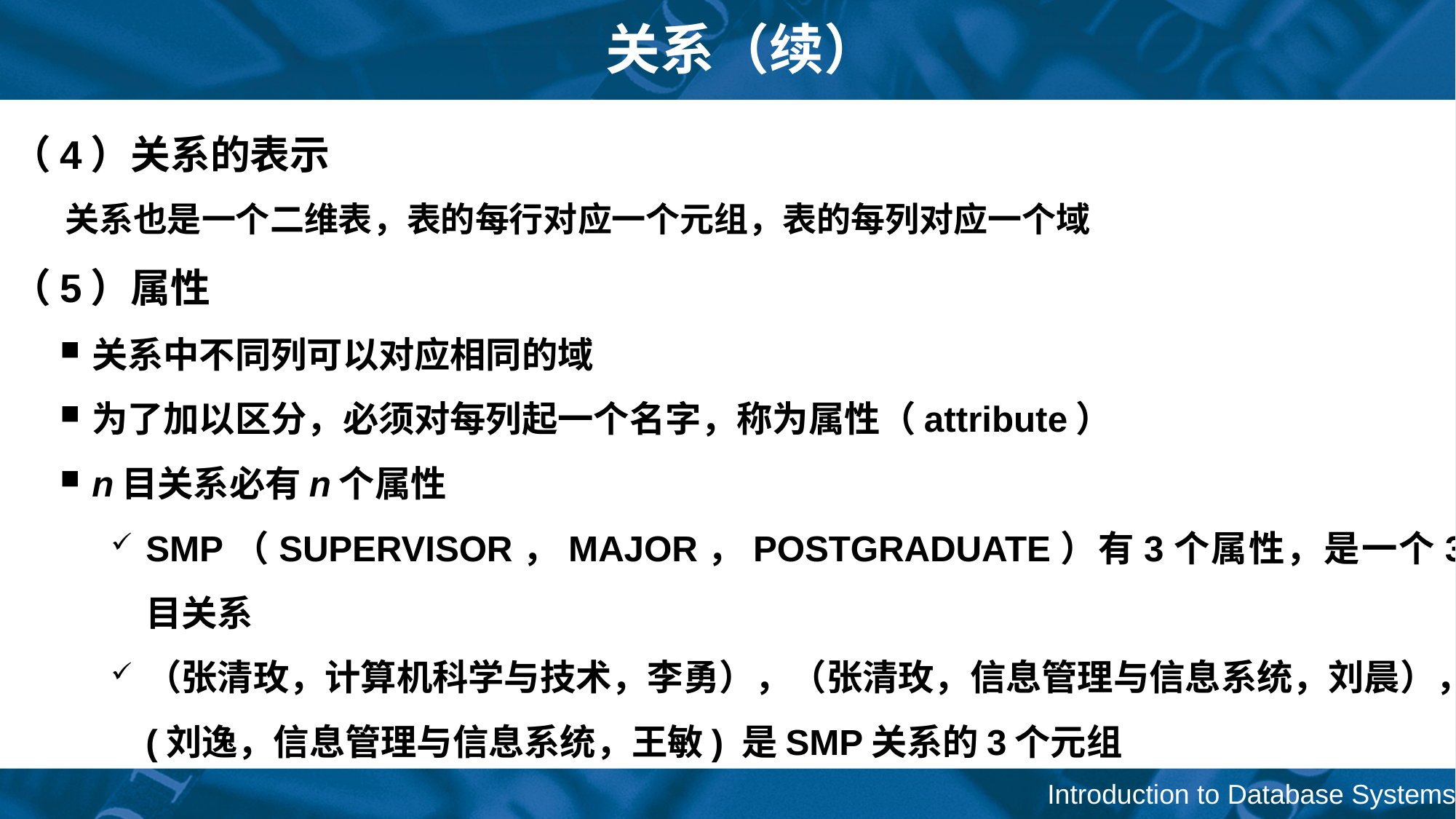

# 关系（续）
（4）关系的表示
关系也是一个二维表，表的每行对应一个元组，表的每列对应一个域
（5）属性
关系中不同列可以对应相同的域
为了加以区分，必须对每列起一个名字，称为属性（attribute）
n目关系必有n个属性
SMP（SUPERVISOR，MAJOR，POSTGRADUATE）有3个属性，是一个3目关系
（张清玫，计算机科学与技术，李勇），（张清玫，信息管理与信息系统，刘晨），(刘逸，信息管理与信息系统，王敏) 是SMP关系的3个元组